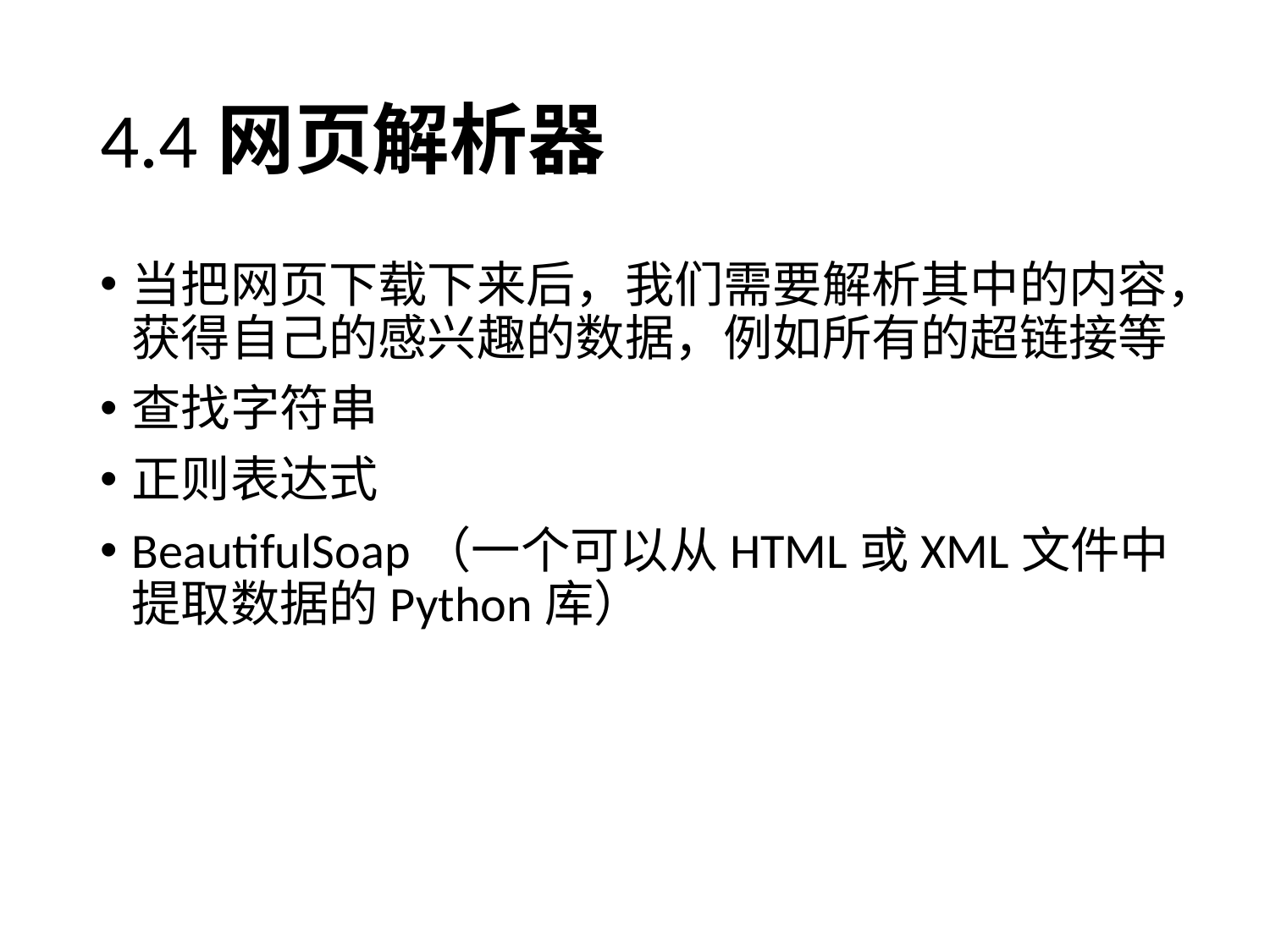

# 4.4网页解析器
当把网页下载下来后，我们需要解析其中的内容，获得自己的感兴趣的数据，例如所有的超链接等
查找字符串
正则表达式
BeautifulSoap（一个可以从HTML或XML文件中提取数据的Python库）